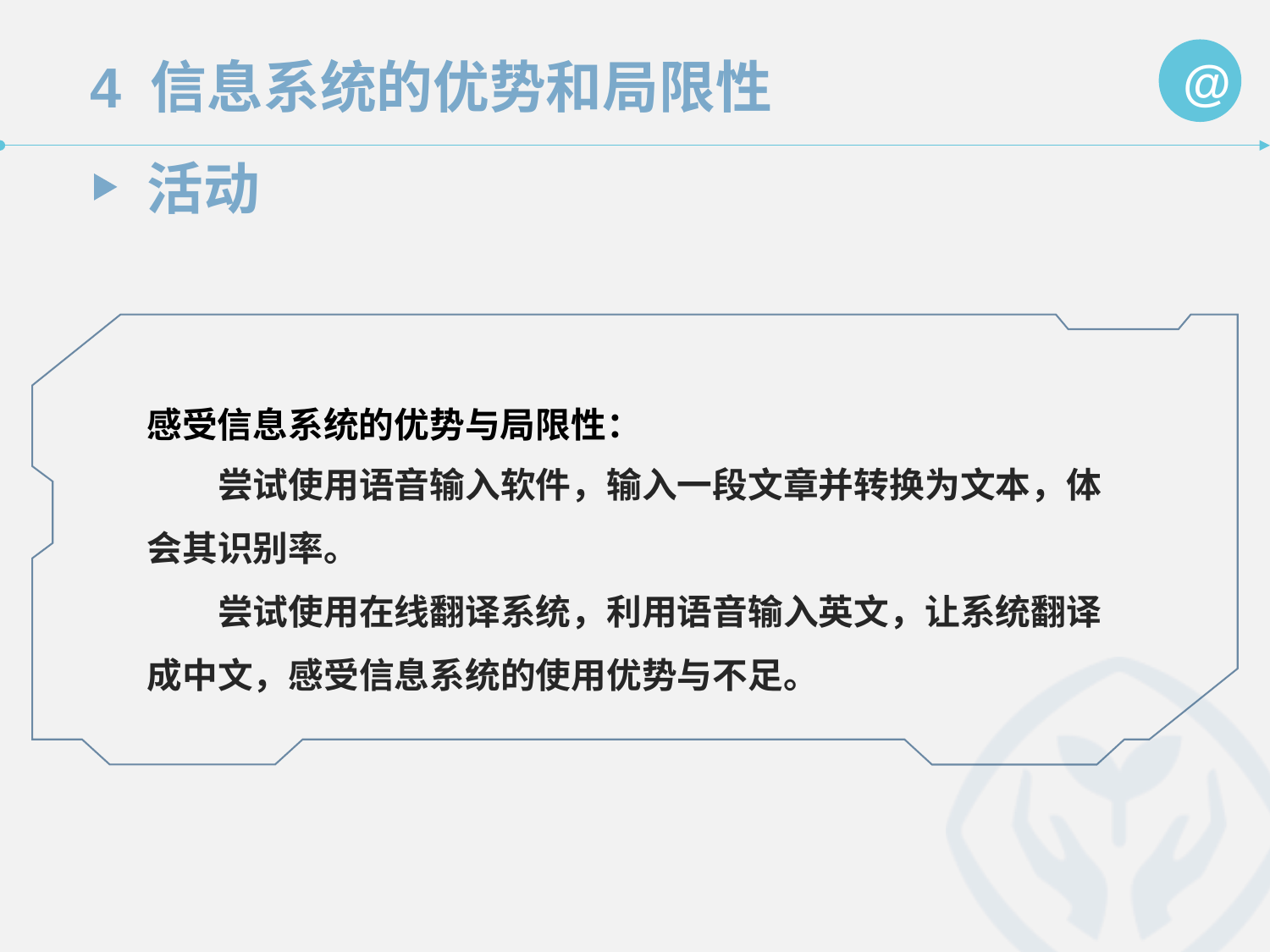

活动

感受信息系统的优势与局限性：
　　尝试使用语音输入软件，输入一段文章并转换为文本，体会其识别率。
　　尝试使用在线翻译系统，利用语音输入英文，让系统翻译成中文，感受信息系统的使用优势与不足。